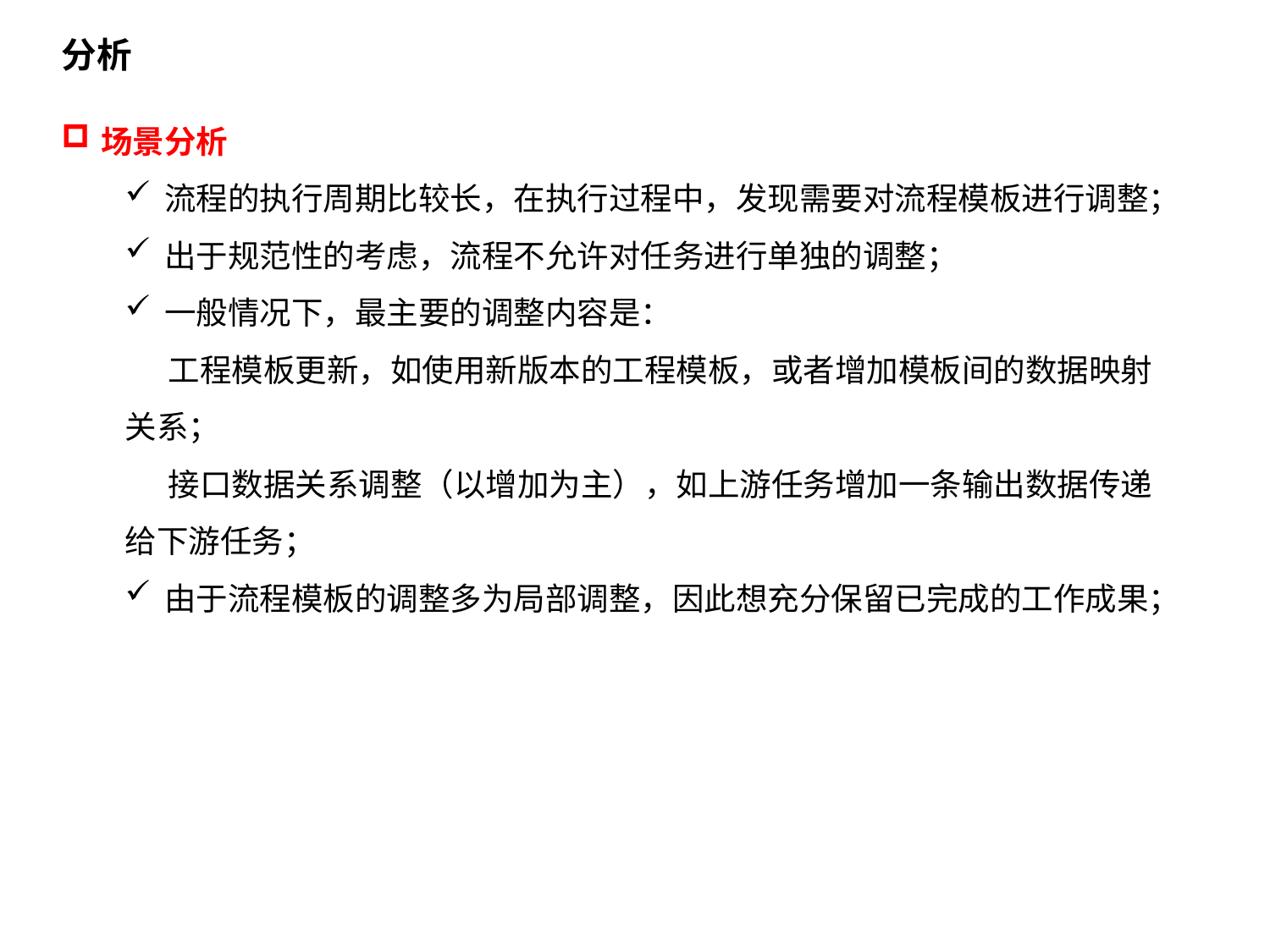

分析
场景分析
流程的执行周期比较长，在执行过程中，发现需要对流程模板进行调整；
出于规范性的考虑，流程不允许对任务进行单独的调整；
一般情况下，最主要的调整内容是：
     工程模板更新，如使用新版本的工程模板，或者增加模板间的数据映射关系；
     接口数据关系调整（以增加为主），如上游任务增加一条输出数据传递给下游任务；
由于流程模板的调整多为局部调整，因此想充分保留已完成的工作成果；